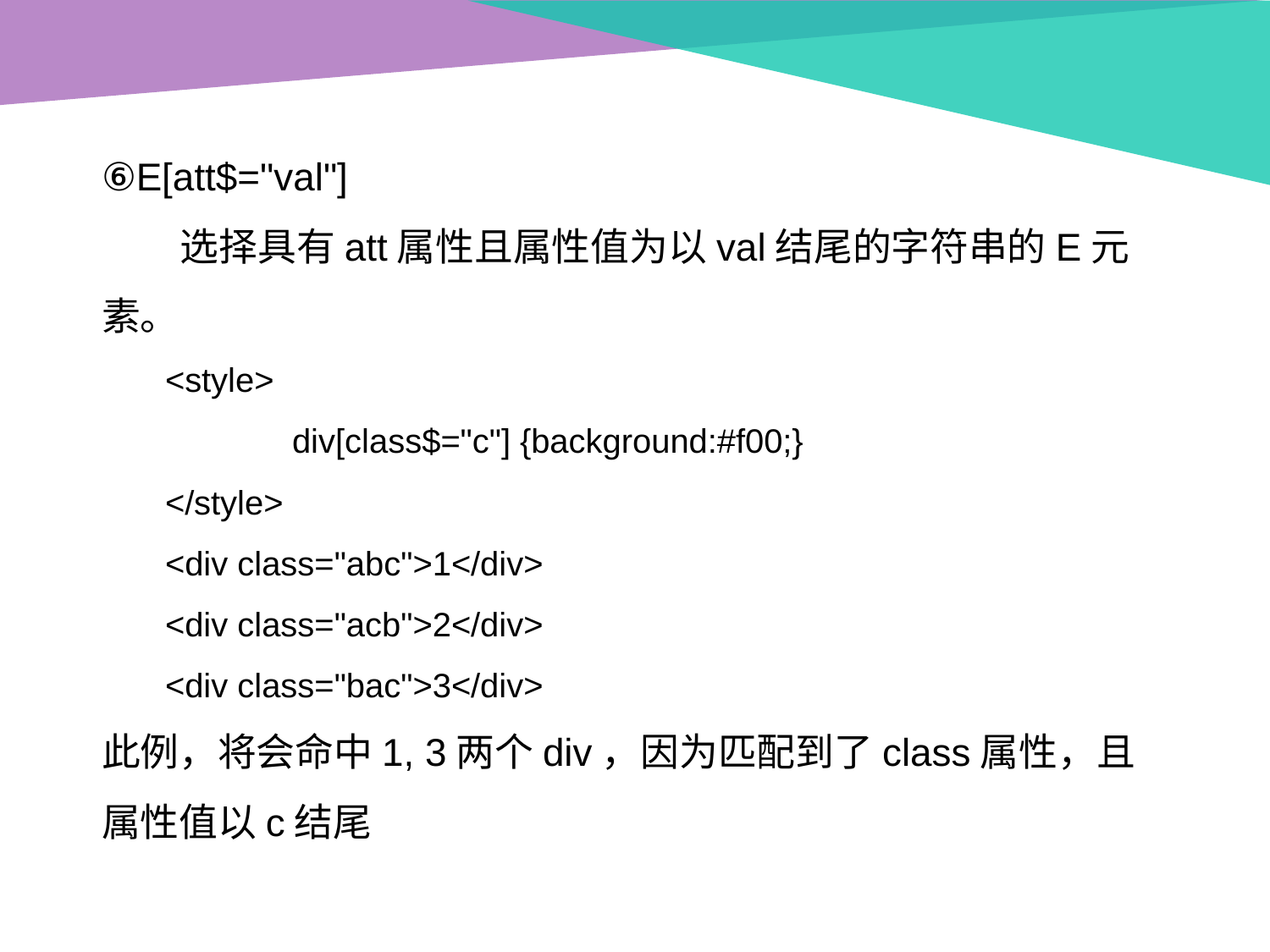

⑥E[att$="val"]
        选择具有att属性且属性值为以val结尾的字符串的E元素。
<style>
	div[class$="c"] {background:#f00;}
</style>
<div class="abc">1</div>
<div class="acb">2</div>
<div class="bac">3</div>
此例，将会命中1, 3两个div，因为匹配到了class属性，且属性值以c结尾